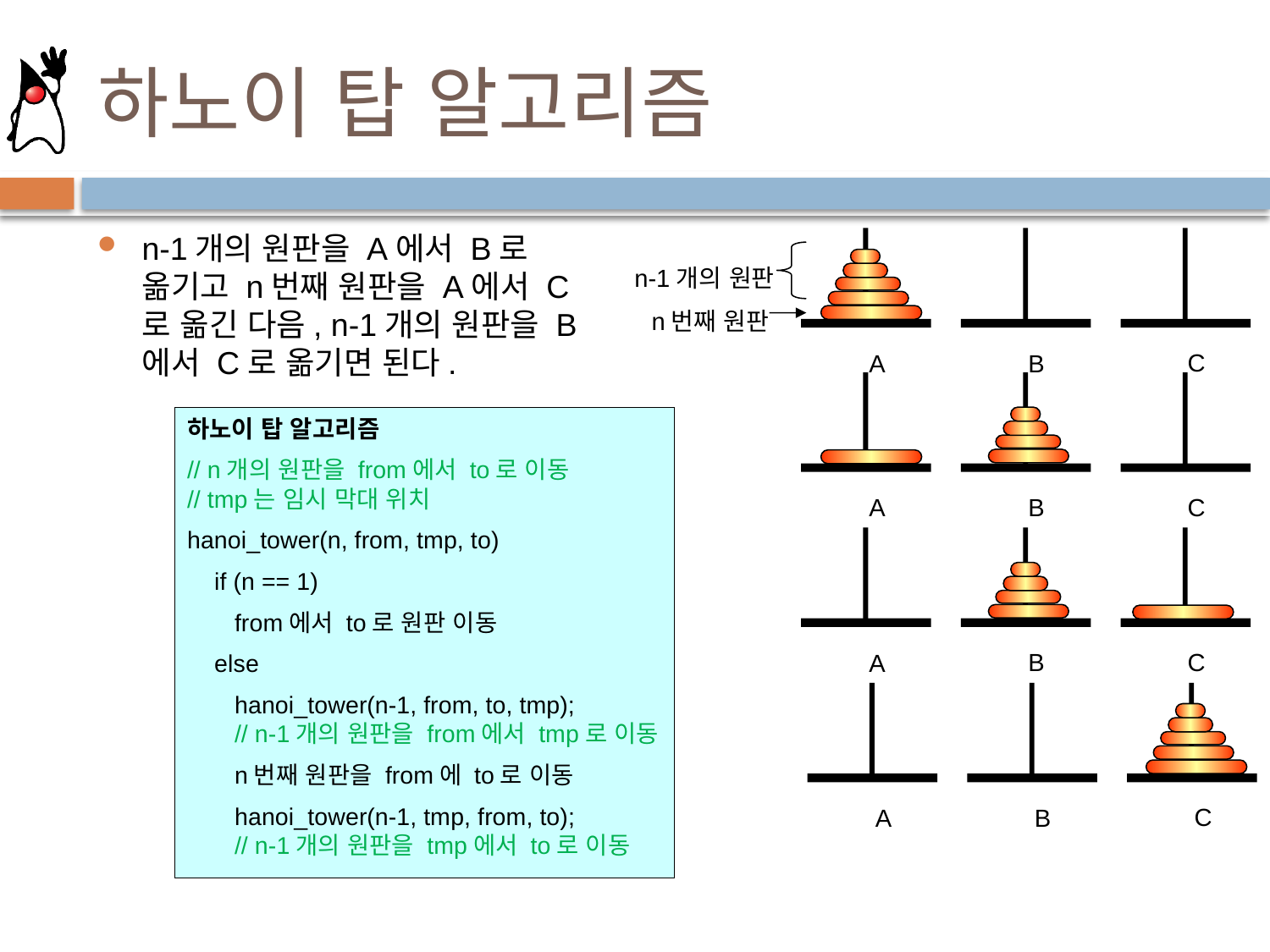

# 하노이 탑 알고리즘
n-1개의 원판을 A에서 B로 옮기고 n번째 원판을 A에서 C로 옮긴 다음, n-1개의 원판을 B에서 C로 옮기면 된다.

n-1개의 원판

n번째 원판

C
B
A

C
B
A

C
B
A

C
B
A
하노이 탑 알고리즘
// n개의 원판을 from에서 to로 이동
// tmp는 임시 막대 위치
hanoi_tower(n, from, tmp, to)
    if (n == 1)
       from에서 to로 원판 이동
    else
       hanoi_tower(n-1, from, to, tmp);
       // n-1개의 원판을 from에서 tmp로 이동
       n번째 원판을 from에 to로 이동
       hanoi_tower(n-1, tmp, from, to);
       // n-1개의 원판을 tmp에서 to로 이동